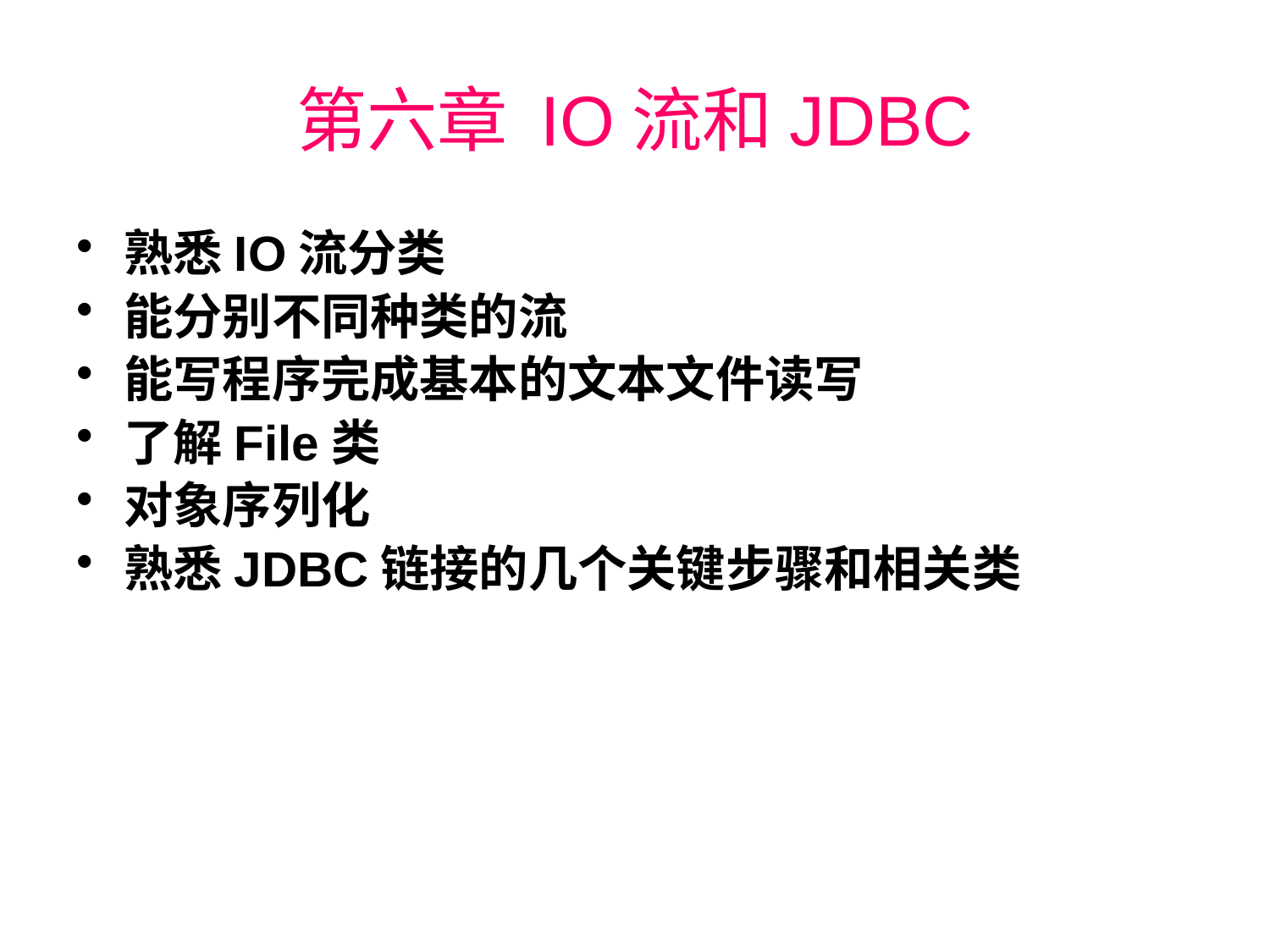

# 第六章 IO流和JDBC
熟悉IO流分类
能分别不同种类的流
能写程序完成基本的文本文件读写
了解File类
对象序列化
熟悉JDBC链接的几个关键步骤和相关类